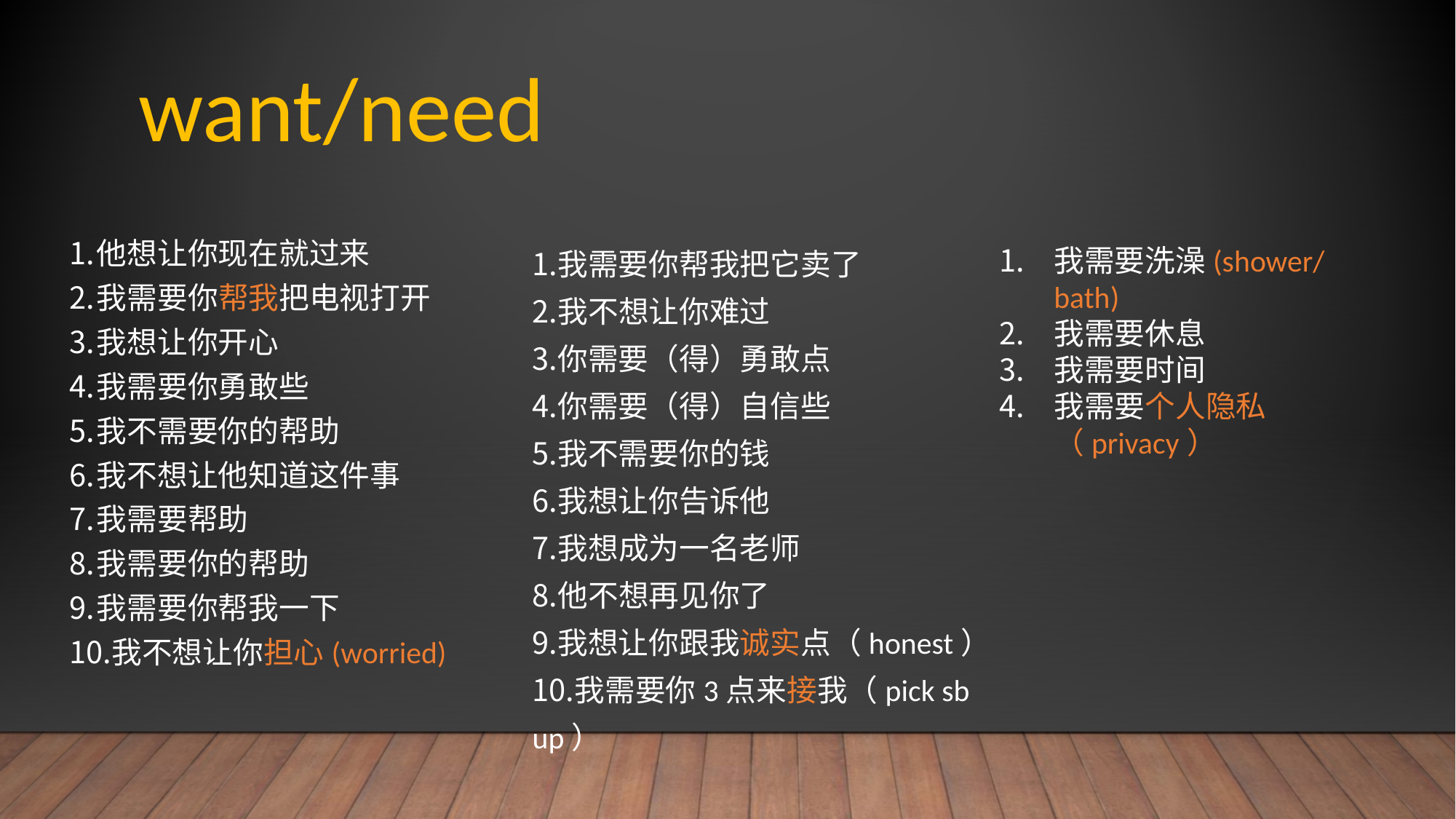

want/need
我需要你帮我把它卖了
我不想让你难过
你需要（得）勇敢点
你需要（得）自信些
我不需要你的钱
我想让你告诉他
我想成为一名老师
他不想再见你了
我想让你跟我诚实点（honest）
我需要你3点来接我（pick sb up）
他想让你现在就过来
我需要你帮我把电视打开
我想让你开心
我需要你勇敢些
我不需要你的帮助
我不想让他知道这件事
我需要帮助
我需要你的帮助
我需要你帮我一下
我不想让你担心(worried)

我需要洗澡(shower/bath)
我需要休息
我需要时间
我需要个人隐私（privacy）